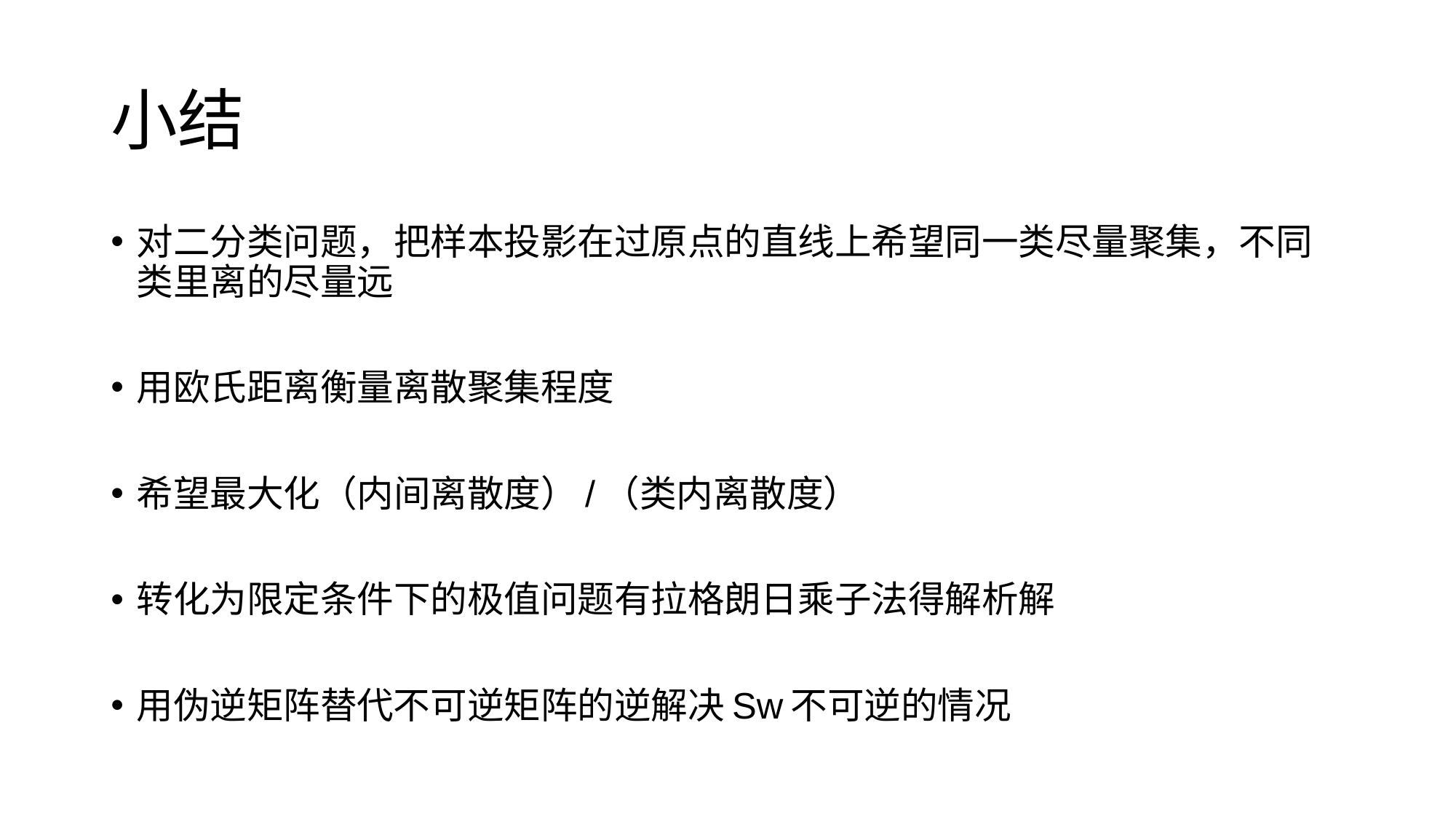

# 小结
对二分类问题，把样本投影在过原点的直线上希望同一类尽量聚集，不同类里离的尽量远

用欧氏距离衡量离散聚集程度

希望最大化（内间离散度）/（类内离散度）

转化为限定条件下的极值问题有拉格朗日乘子法得解析解

用伪逆矩阵替代不可逆矩阵的逆解决Sw不可逆的情况